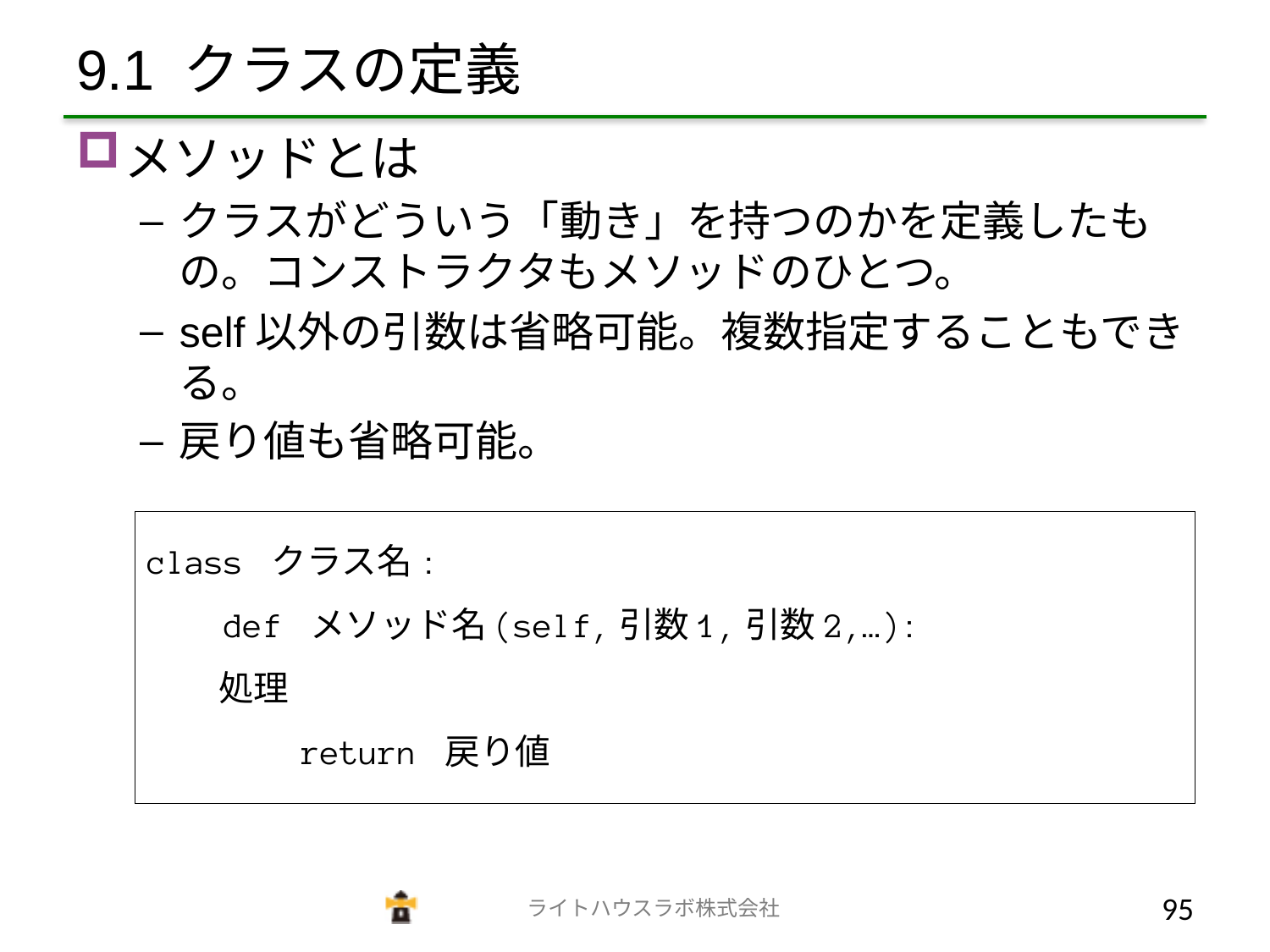

# 9.1 クラスの定義
メソッドとは
クラスがどういう「動き」を持つのかを定義したもの。コンストラクタもメソッドのひとつ。
self以外の引数は省略可能。複数指定することもできる。
戻り値も省略可能。

class クラス名:
    def メソッド名(self,引数1,引数2,…):
        処理
        return 戻り値

　　　　　　　　　　　　　ライトハウスラボ株式会社
95